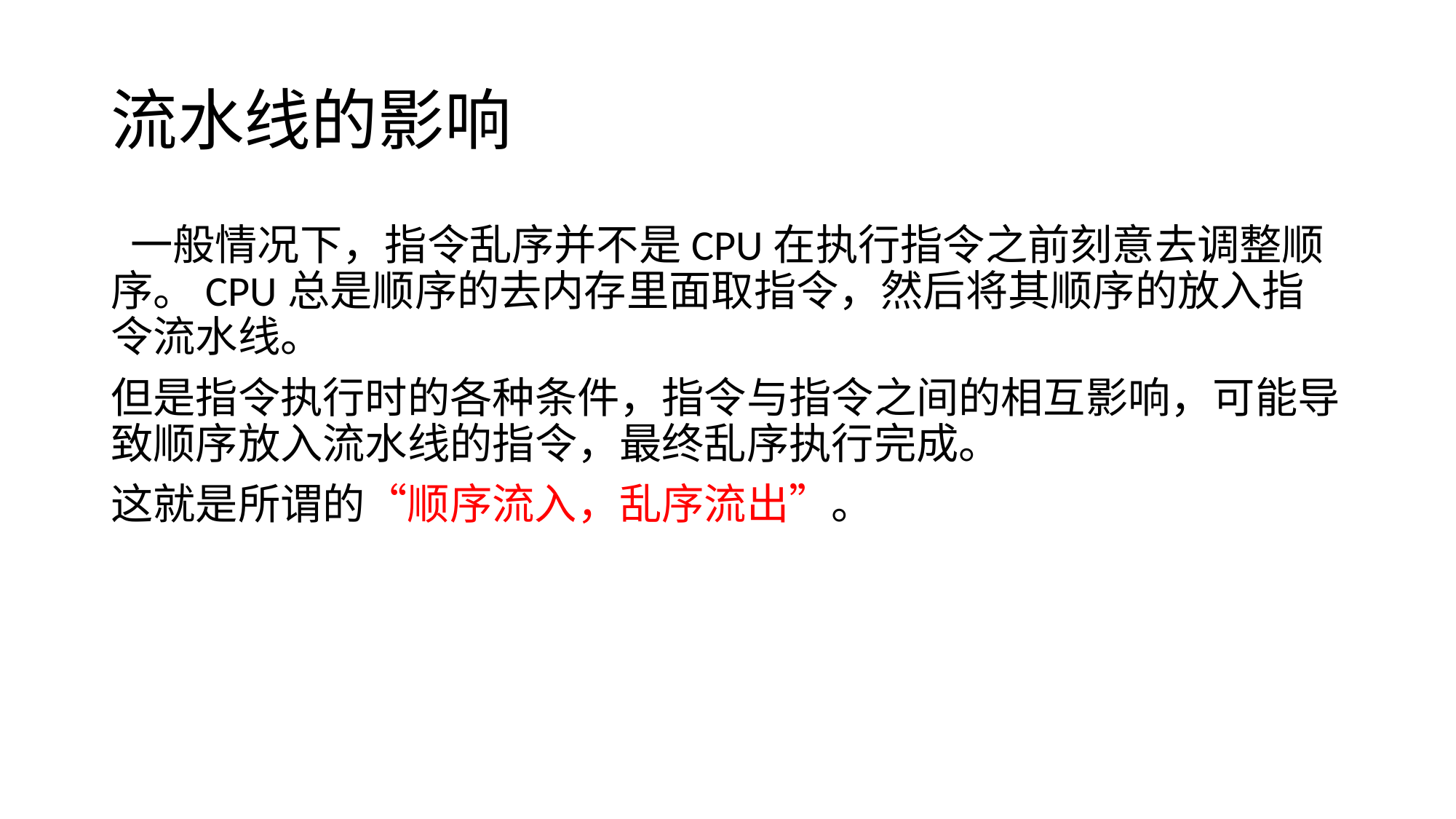

# 流水线的影响
 一般情况下，指令乱序并不是CPU在执行指令之前刻意去调整顺序。CPU总是顺序的去内存里面取指令，然后将其顺序的放入指令流水线。
但是指令执行时的各种条件，指令与指令之间的相互影响，可能导致顺序放入流水线的指令，最终乱序执行完成。
这就是所谓的“顺序流入，乱序流出”。